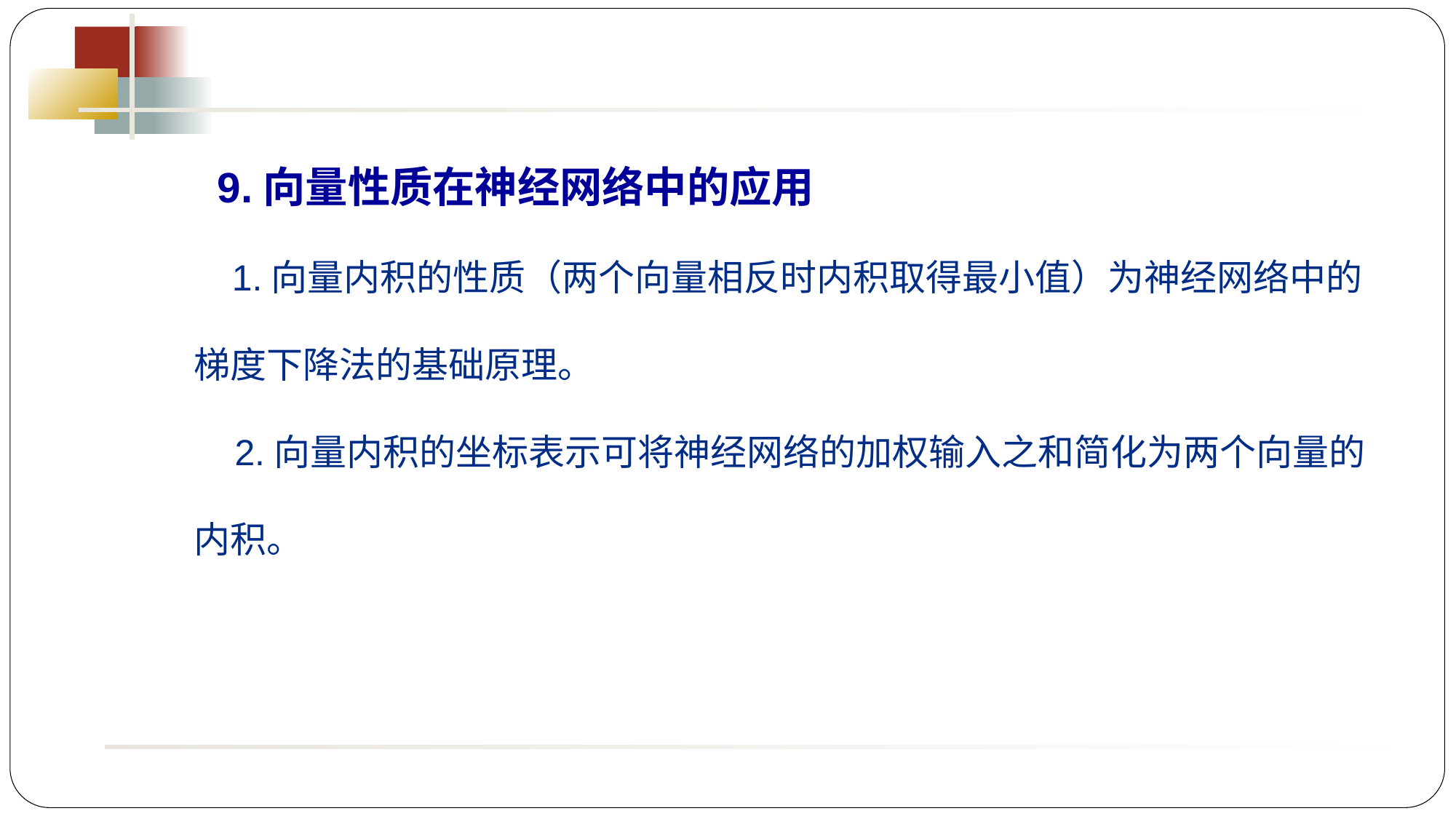

9.向量性质在神经网络中的应用
     1.向量内积的性质（两个向量相反时内积取得最小值）为神经网络中的梯度下降法的基础原理。
    2.向量内积的坐标表示可将神经网络的加权输入之和简化为两个向量的内积。